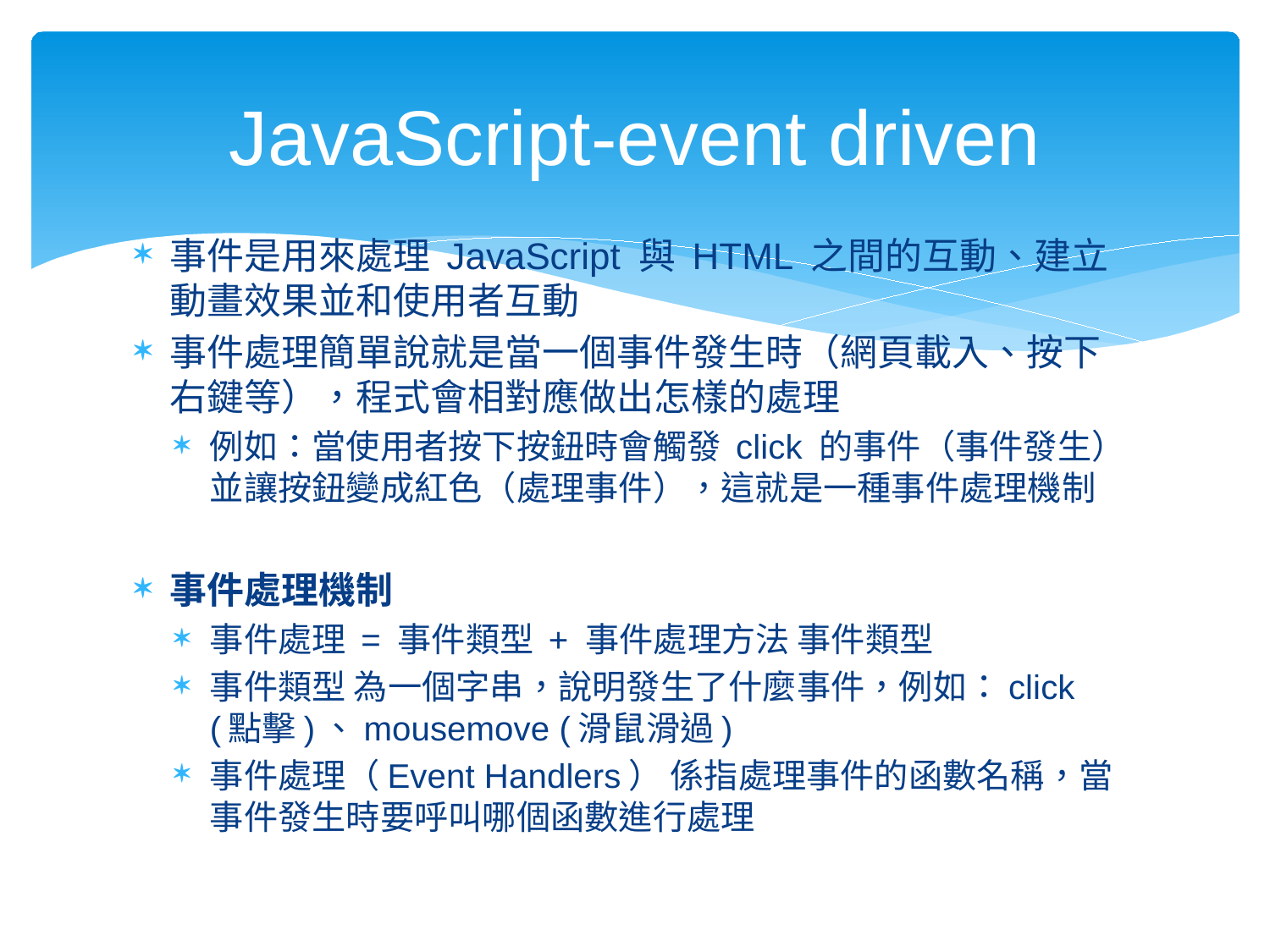

# JavaScript-event driven
事件是用來處理 JavaScript 與 HTML 之間的互動、建立動畫效果並和使用者互動
事件處理簡單說就是當一個事件發生時（網頁載入、按下右鍵等），程式會相對應做出怎樣的處理
例如：當使用者按下按鈕時會觸發 click 的事件（事件發生）並讓按鈕變成紅色（處理事件），這就是一種事件處理機制

事件處理機制
事件處理 = 事件類型 + 事件處理方法 事件類型
事件類型 為一個字串，說明發生了什麼事件，例如：click (點擊)、mousemove (滑鼠滑過)
事件處理（Event Handlers） 係指處理事件的函數名稱，當事件發生時要呼叫哪個函數進行處理